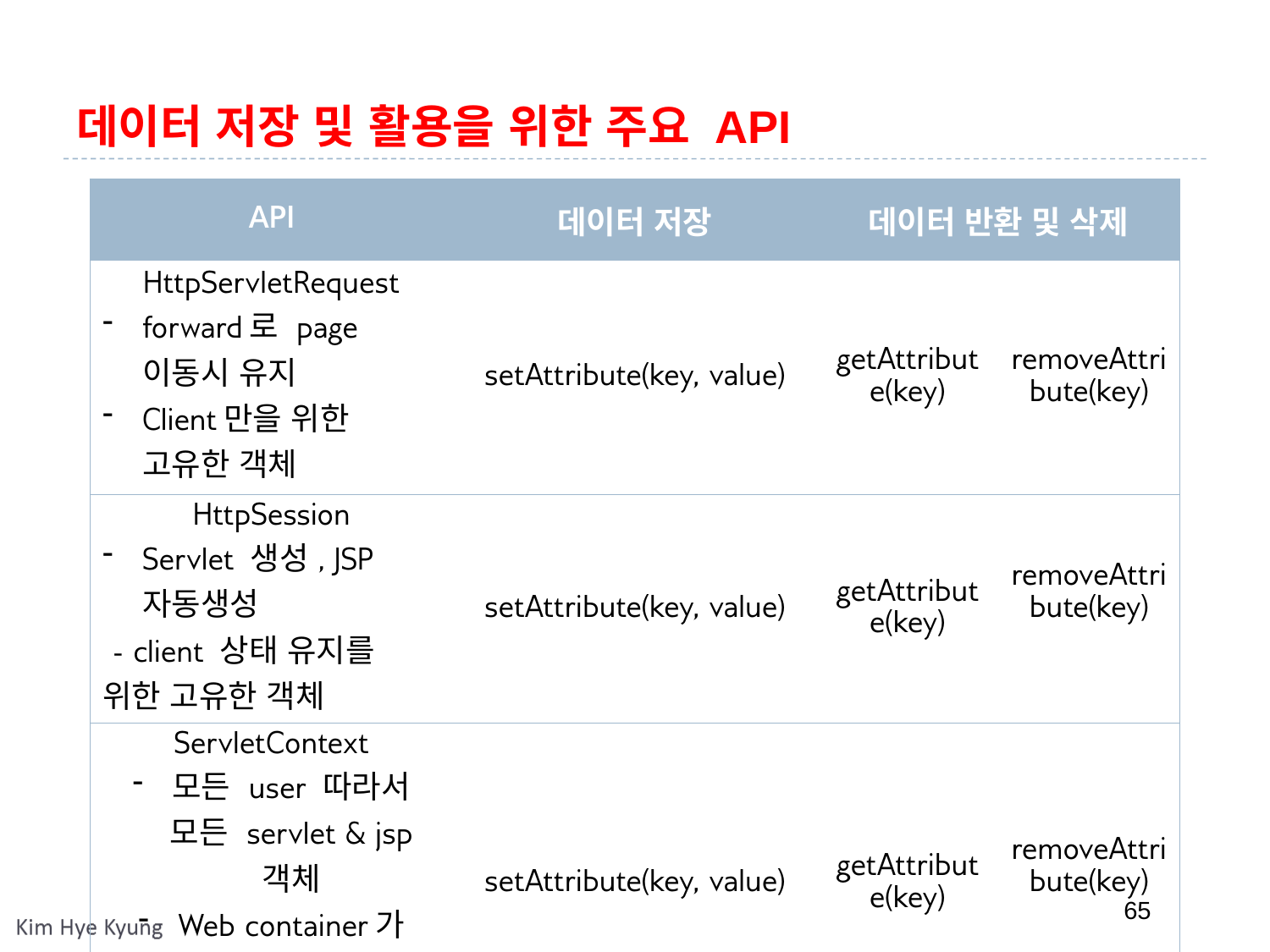

# 데이터 저장 및 활용을 위한 주요 API
| API | 데이터 저장 | 데이터 반환 및 삭제 |  |
| --- | --- | --- | --- |
| HttpServletRequest forward로 page이동시 유지 Client만을 위한 고유한 객체 | setAttribute(key, value) | getAttribute(key) | removeAttribute(key) |
| HttpSession Servlet 생성, JSP자동생성 - client 상태 유지를 위한 고유한 객체 | setAttribute(key, value) | getAttribute(key) | removeAttribute(key) |
| ServletContext 모든 user 따라서 모든 servlet & jsp 객체 Web container가 서비스 하기 위해 초기화시 자동 생성 | setAttribute(key, value) | getAttribute(key) | removeAttribute(key) |
65